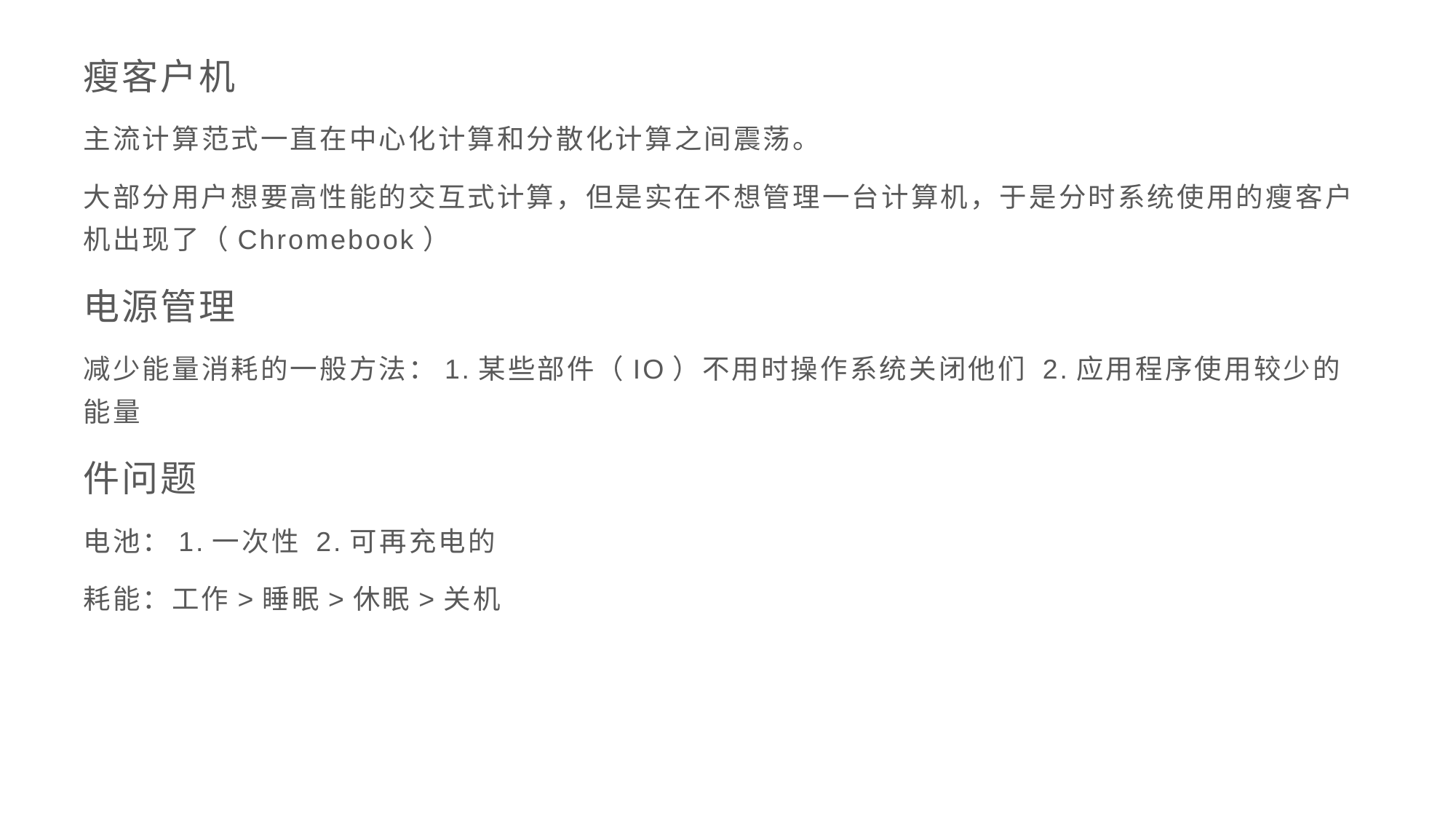

瘦客户机
主流计算范式一直在中心化计算和分散化计算之间震荡。
大部分用户想要高性能的交互式计算，但是实在不想管理一台计算机，于是分时系统使用的瘦客户机出现了（Chromebook）
电源管理
减少能量消耗的一般方法：1.某些部件（IO）不用时操作系统关闭他们 2.应用程序使用较少的能量
件问题
电池：1.一次性 2.可再充电的
耗能：工作>睡眠>休眠>关机